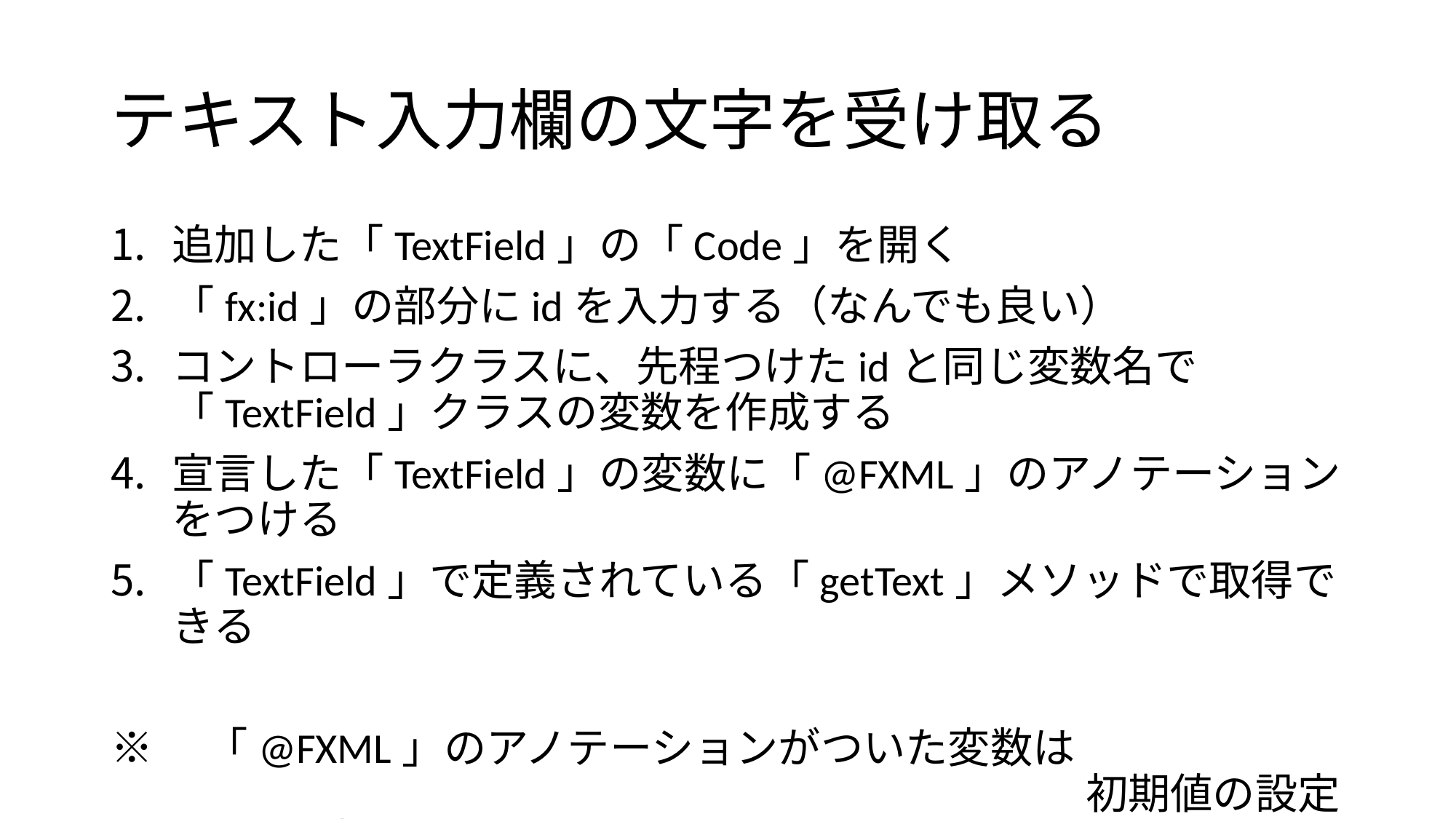

# テキスト入力欄の文字を受け取る
追加した「TextField」の「Code」を開く
「fx:id」の部分にidを入力する（なんでも良い）
コントローラクラスに、先程つけたidと同じ変数名で「TextField」クラスの変数を作成する
宣言した「TextField」の変数に「@FXML」のアノテーションをつける
「TextField」で定義されている「getText」メソッドで取得できる

※　「@FXML」のアノテーションがついた変数は
　　　　　　　　　　　　　　　　　　　　　　　初期値の設定はしなくて良い